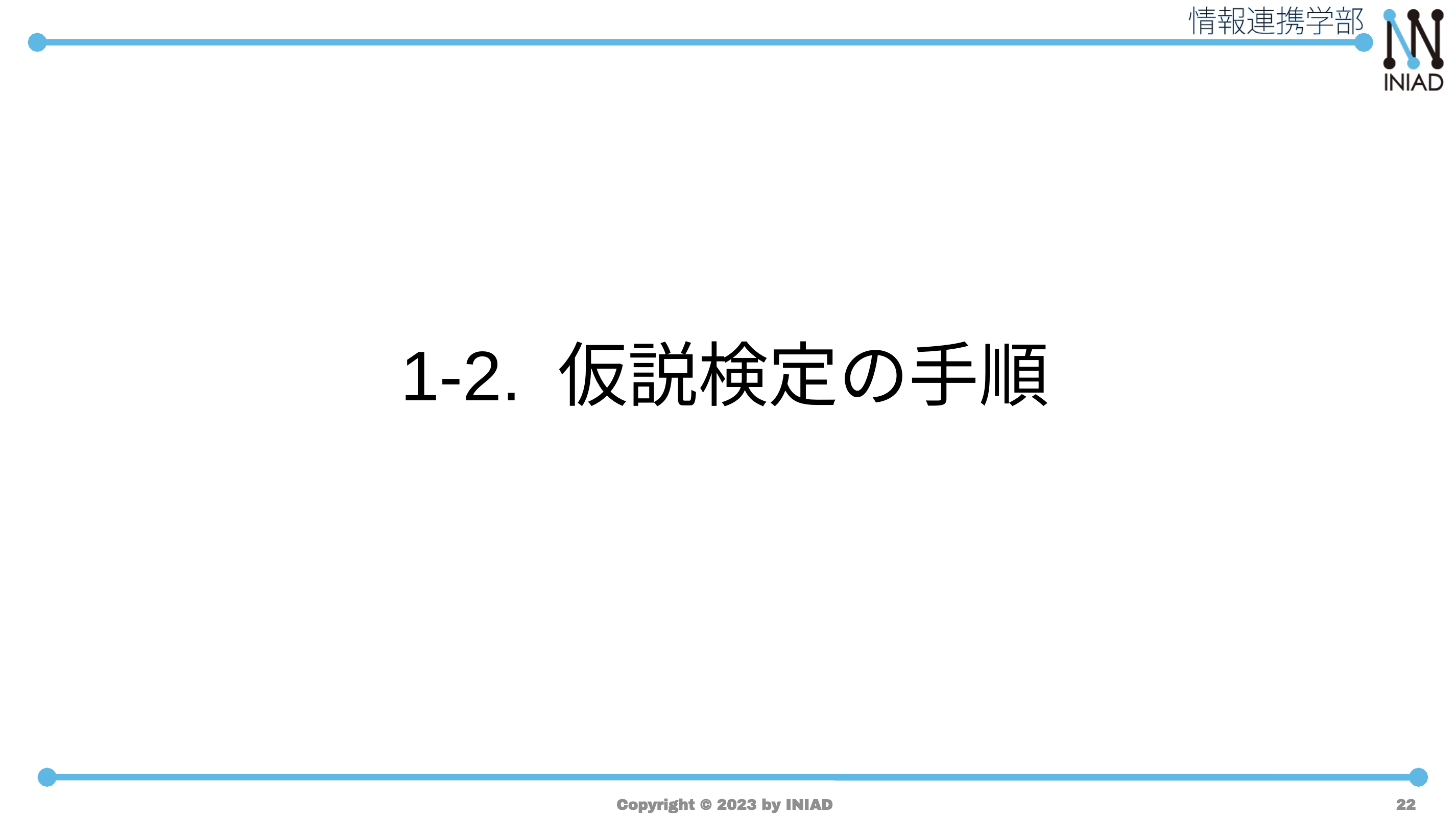

# 1-2. 仮説検定の手順
Copyright © 2023 by INIAD
22